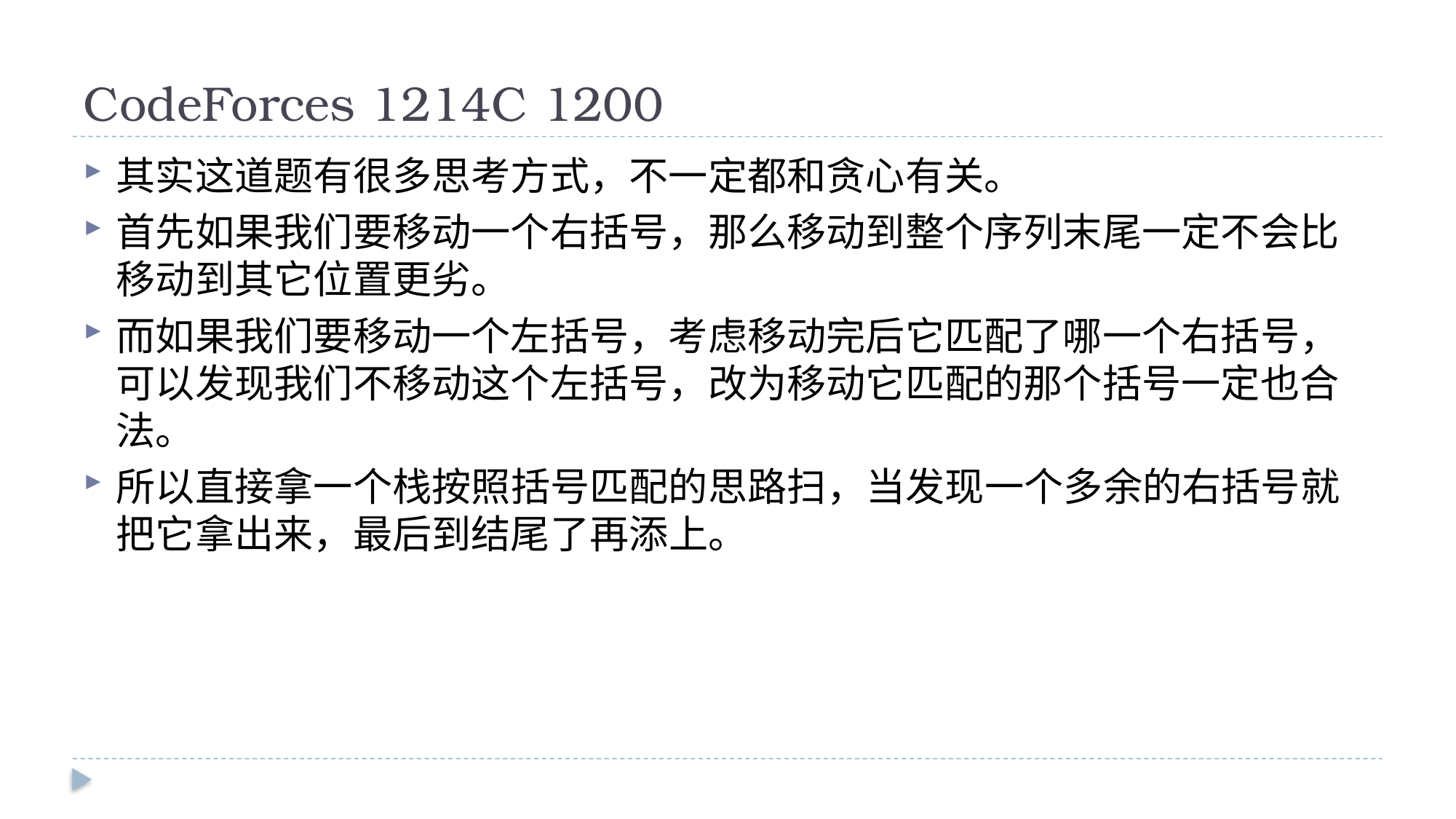

# CodeForces 1214C 1200
其实这道题有很多思考方式，不一定都和贪心有关。
首先如果我们要移动一个右括号，那么移动到整个序列末尾一定不会比移动到其它位置更劣。
而如果我们要移动一个左括号，考虑移动完后它匹配了哪一个右括号，可以发现我们不移动这个左括号，改为移动它匹配的那个括号一定也合法。
所以直接拿一个栈按照括号匹配的思路扫，当发现一个多余的右括号就把它拿出来，最后到结尾了再添上。